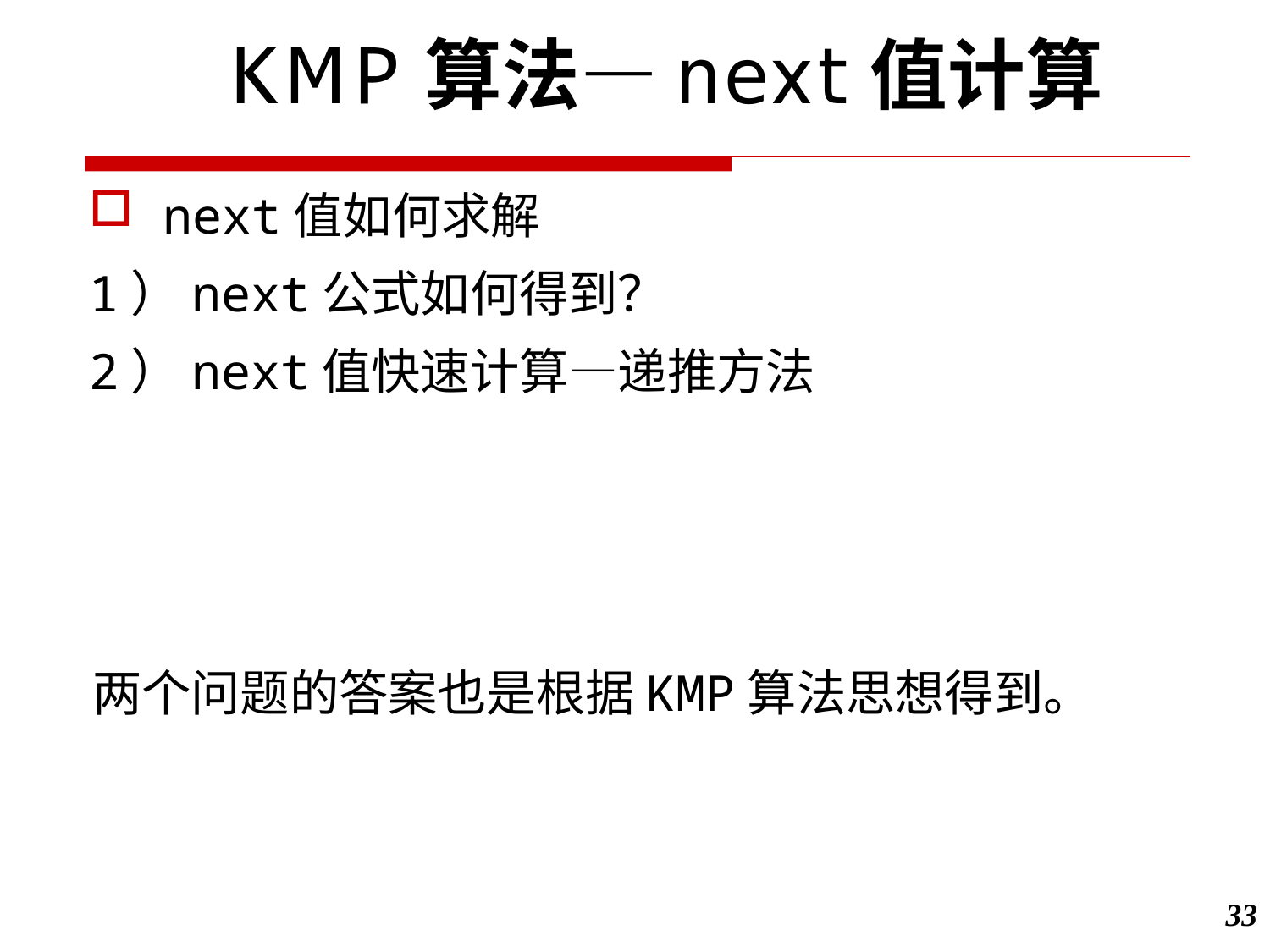

KMP算法—next值计算
 next值如何求解
1）next公式如何得到？
2）next值快速计算—递推方法
两个问题的答案也是根据KMP算法思想得到。
33